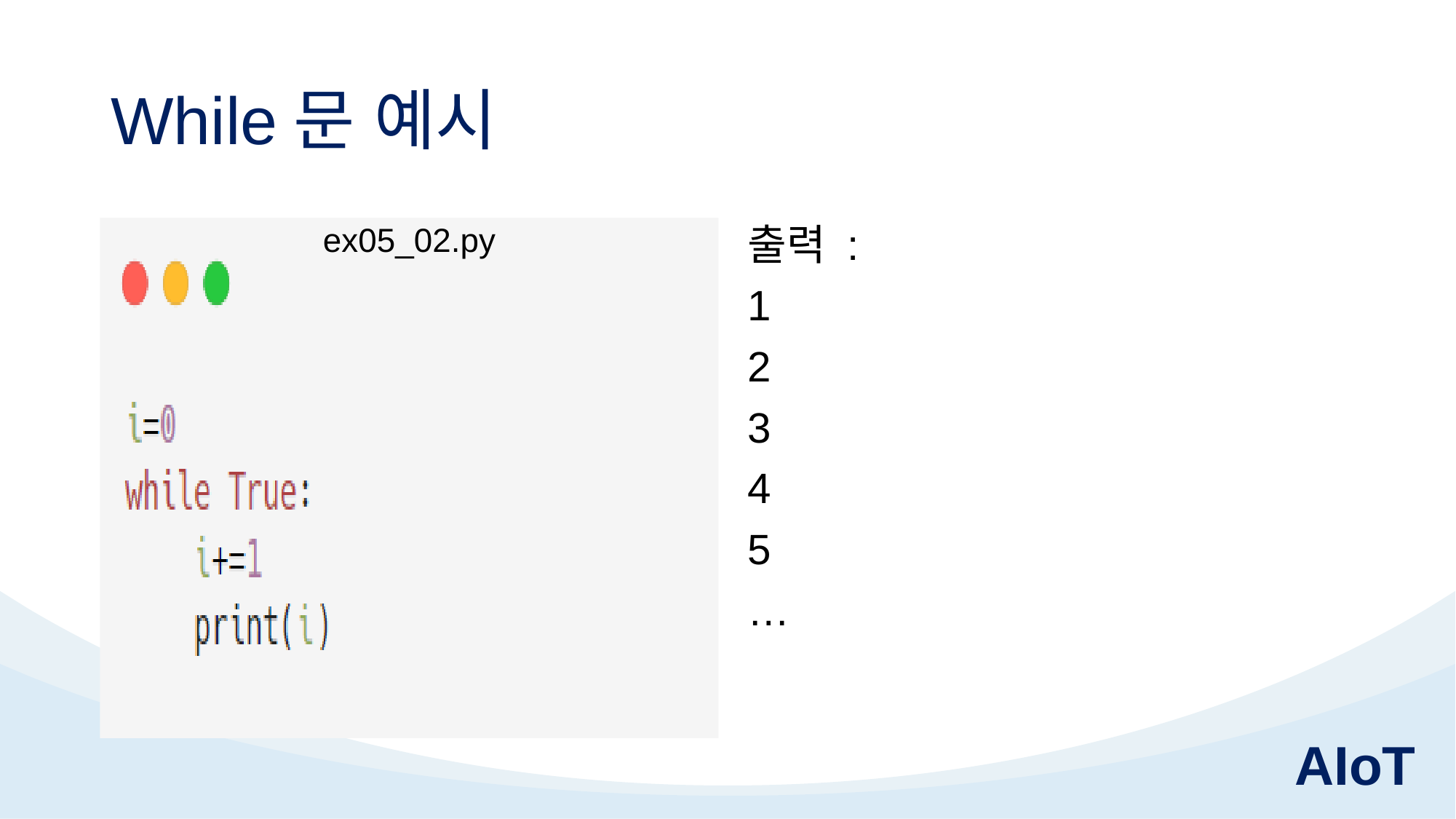

# While문 예시
ex05_02.py
출력 :
1
2
3
4
5
…